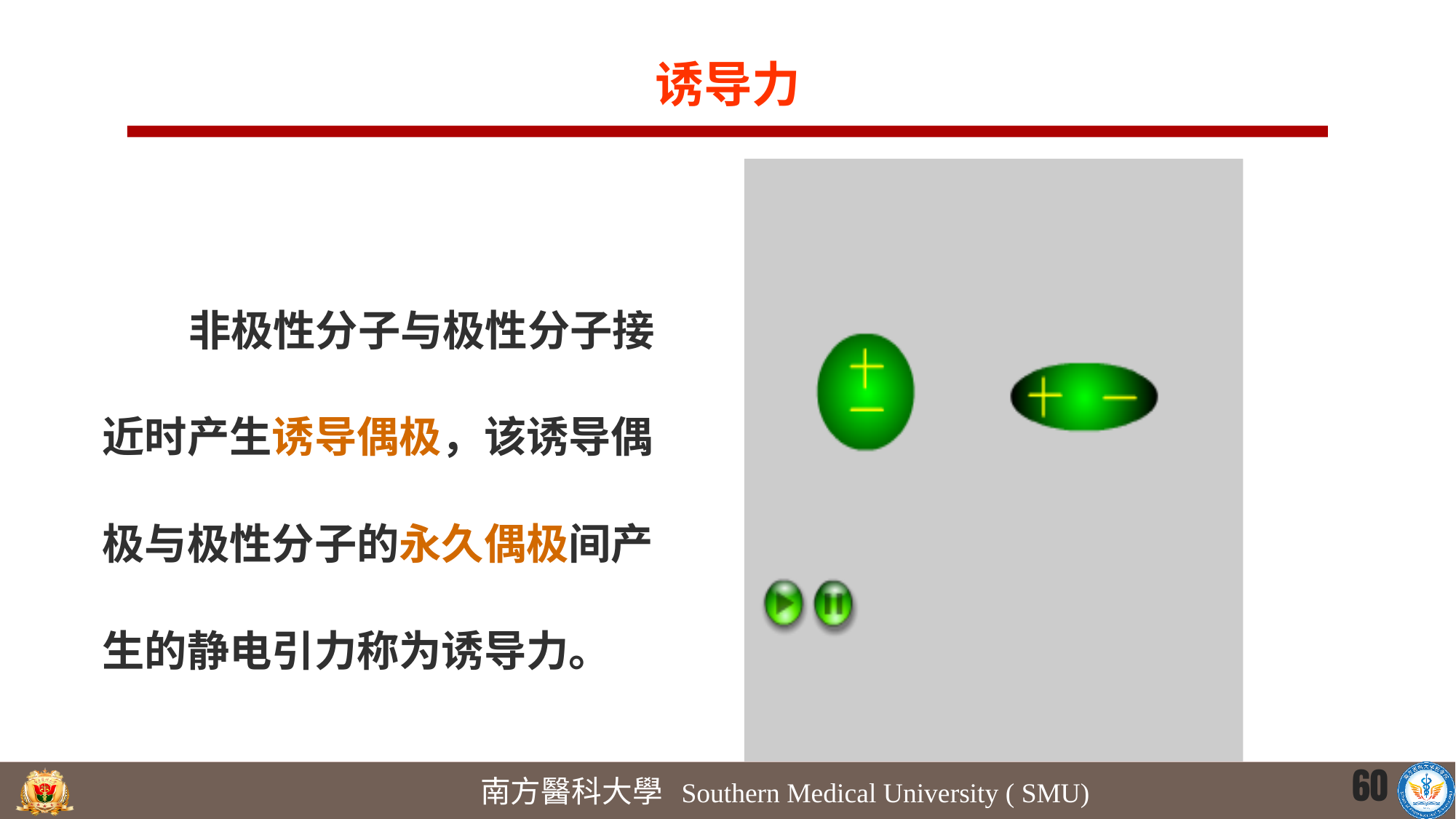

诱导力
非极性分子与极性分子接近时产生诱导偶极，该诱导偶极与极性分子的永久偶极间产生的静电引力称为诱导力。

60